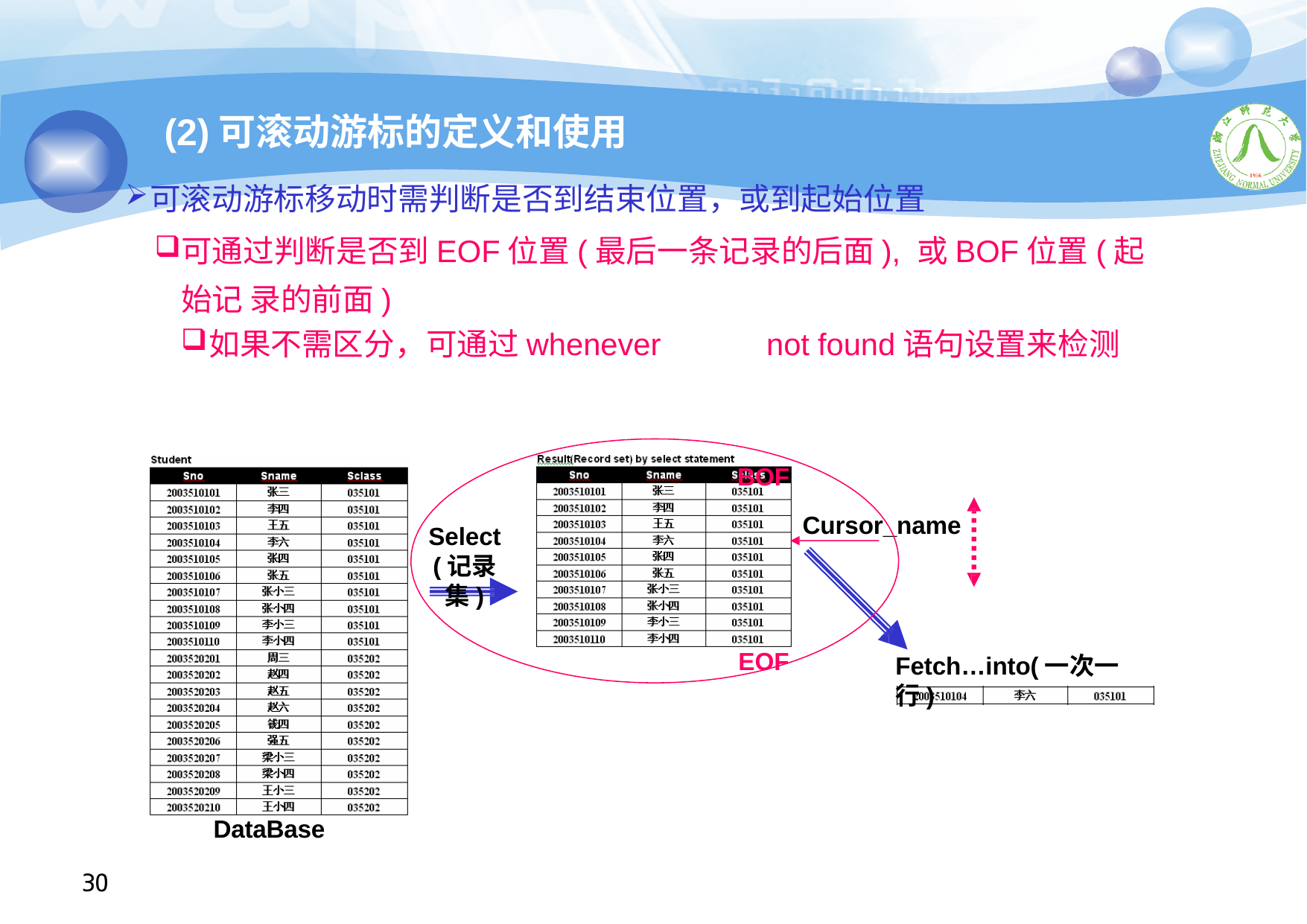

# (2)可滚动游标的定义和使用
可滚动游标移动时需判断是否到结束位置，或到起始位置
可通过判断是否到EOF位置(最后一条记录的后面), 或BOF位置(起始记 录的前面)
如果不需区分，可通过whenever	not found语句设置来检测

BOF

Cursor_name
Select
(记录集)

EOF
Fetch…into(一次一行)

DataBase
30